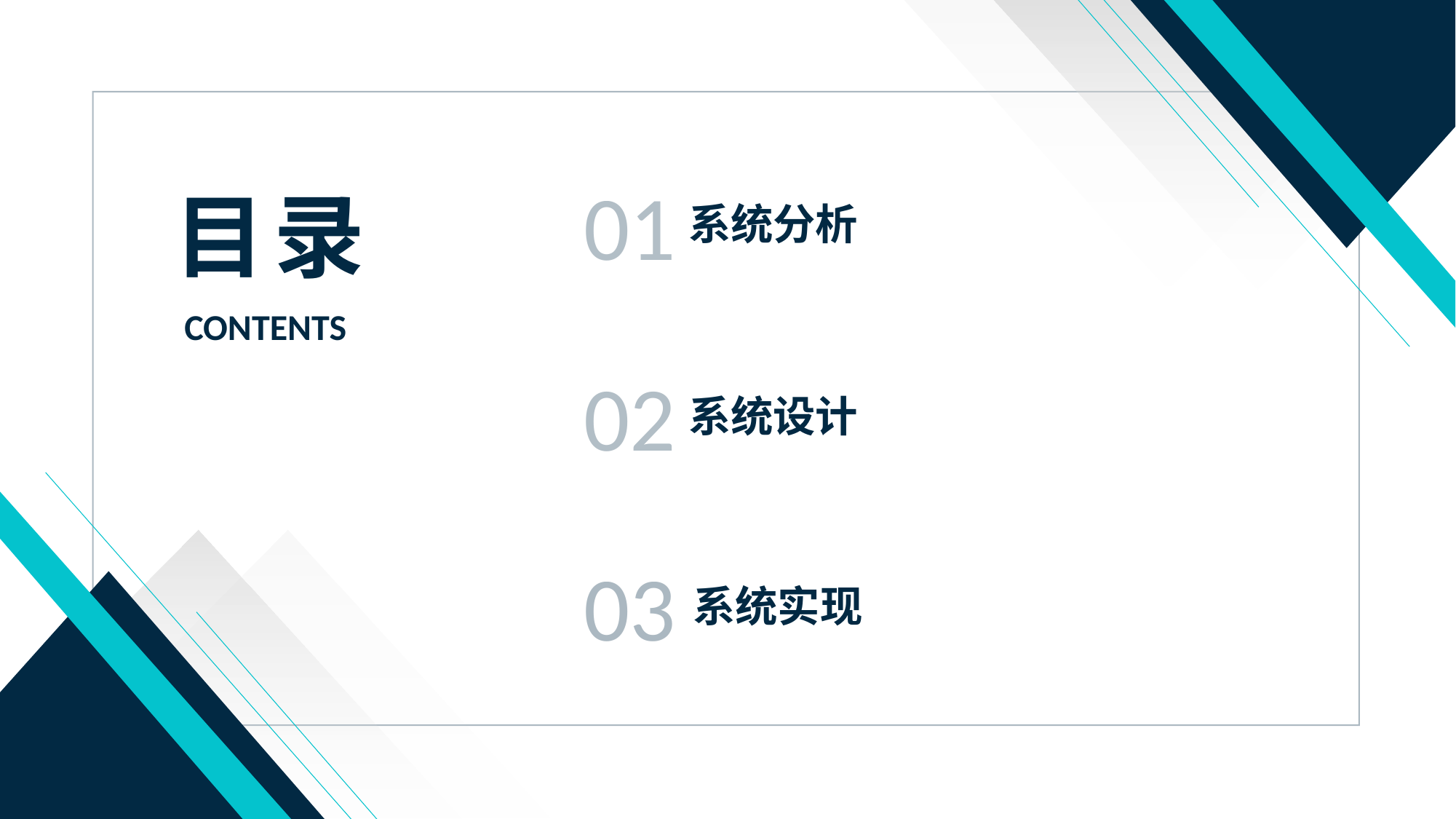

01
系统分析
目录

CONTENTS
02
系统设计
03
系统实现